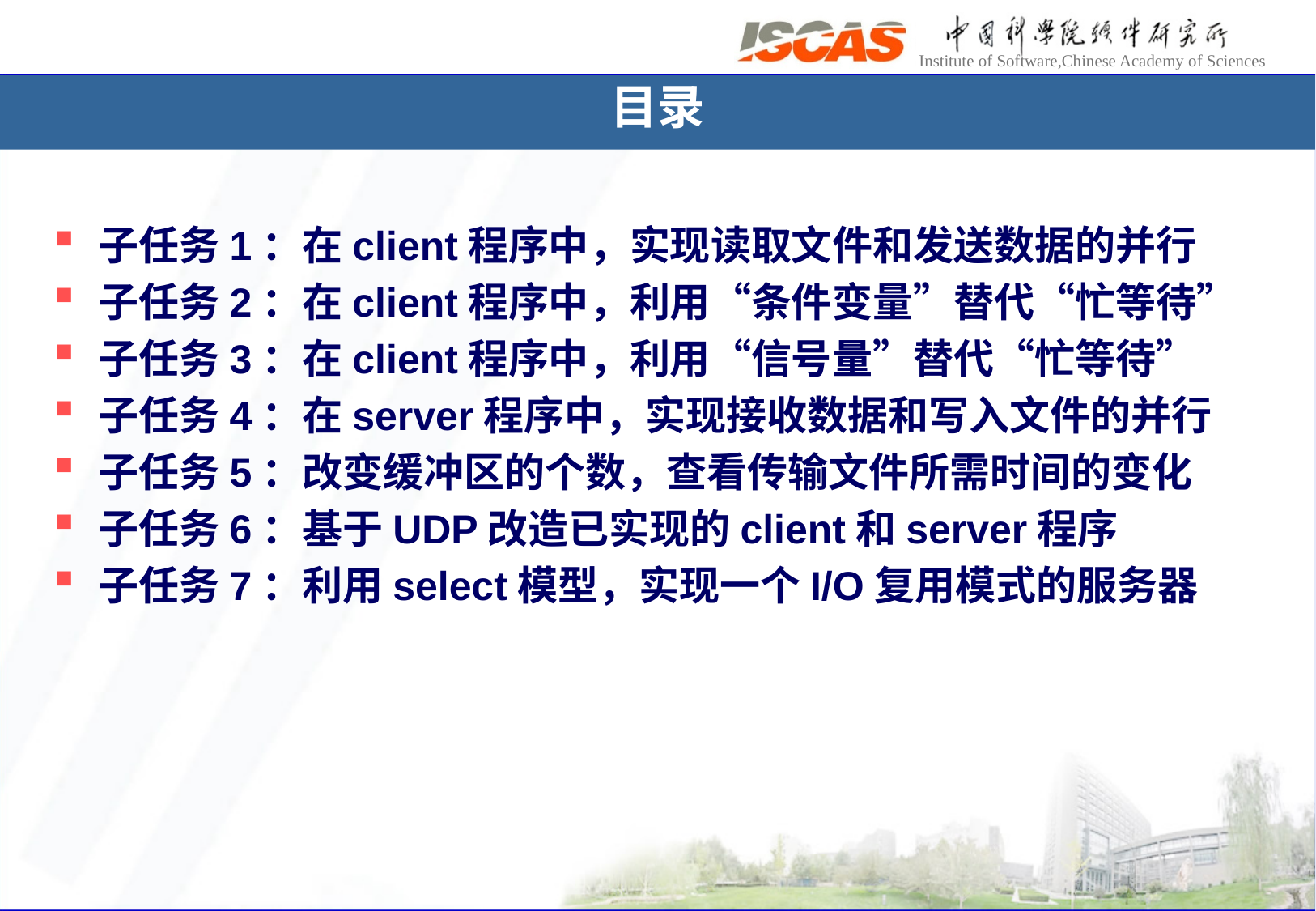

目录

子任务1：在client程序中，实现读取文件和发送数据的并行
子任务2：在client程序中，利用“条件变量”替代“忙等待”
子任务3：在client程序中，利用“信号量”替代“忙等待”
子任务4：在server程序中，实现接收数据和写入文件的并行
子任务5：改变缓冲区的个数，查看传输文件所需时间的变化
子任务6：基于UDP改造已实现的client和server程序
子任务7：利用select模型，实现一个I/O复用模式的服务器